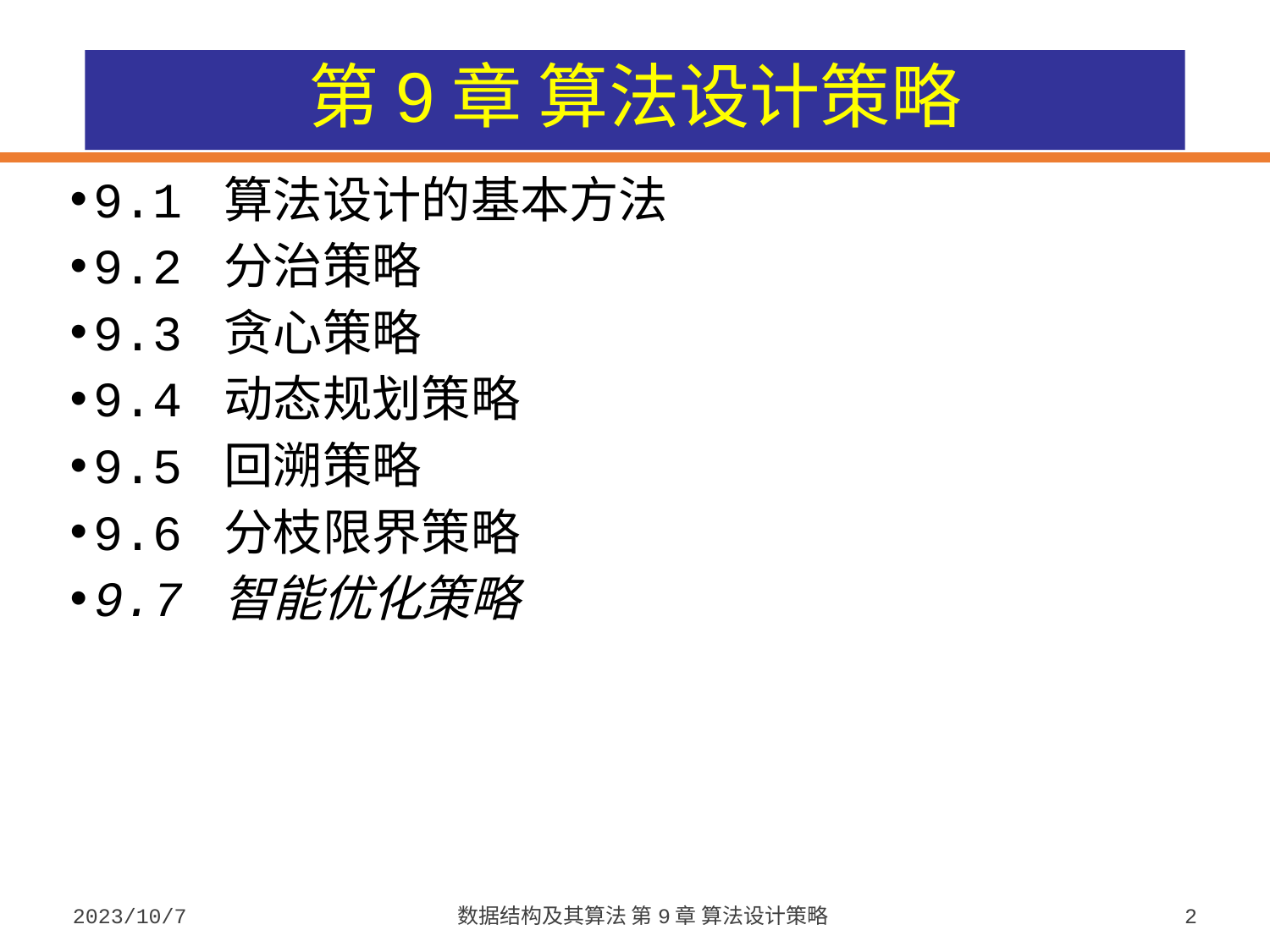

# 第9章 算法设计策略
9.1 算法设计的基本方法
9.2 分治策略
9.3 贪心策略
9.4 动态规划策略
9.5 回溯策略
9.6 分枝限界策略
9.7 智能优化策略
2023/10/7
数据结构及其算法 第9章 算法设计策略
2